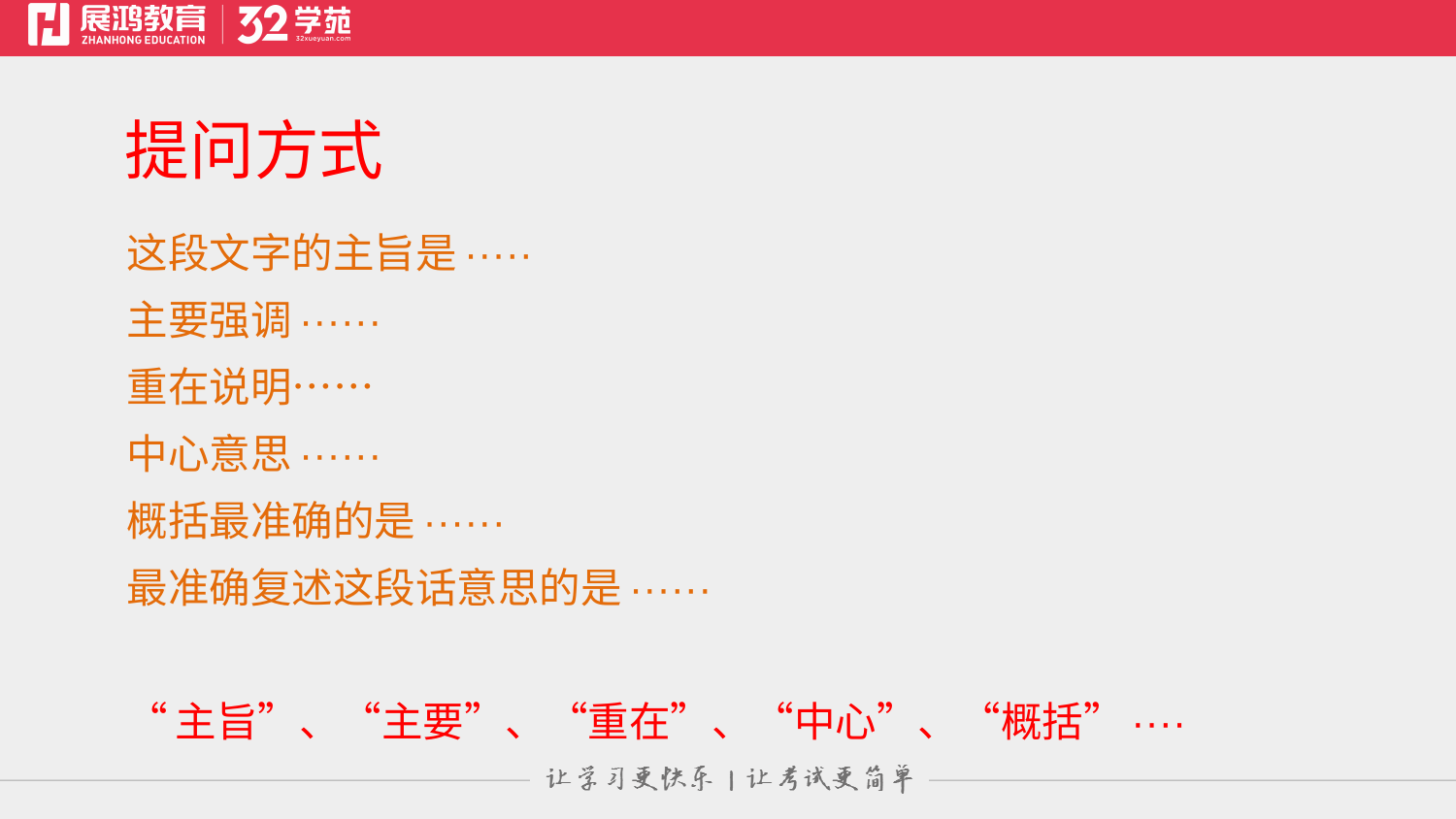

提问方式

这段文字的主旨是·····
主要强调······
重在说明……
中心意思······
概括最准确的是······
最准确复述这段话意思的是······

“主旨”、“主要”、“重在”、“中心”、“概括”····